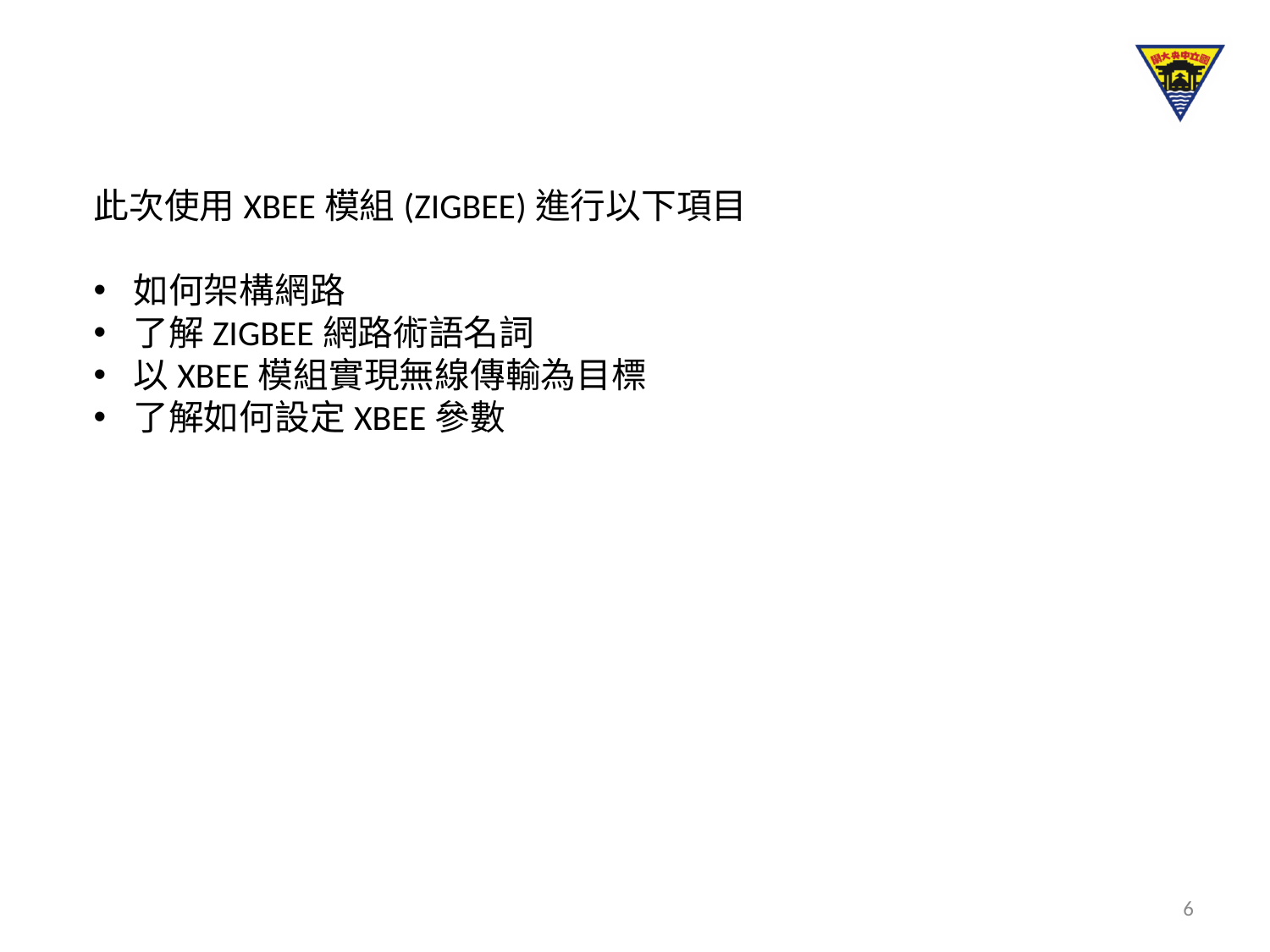

此次使用XBEE模組(ZIGBEE)進行以下項目

如何架構網路
了解ZIGBEE網路術語名詞
以XBEE模組實現無線傳輸為目標
了解如何設定XBEE參數

6